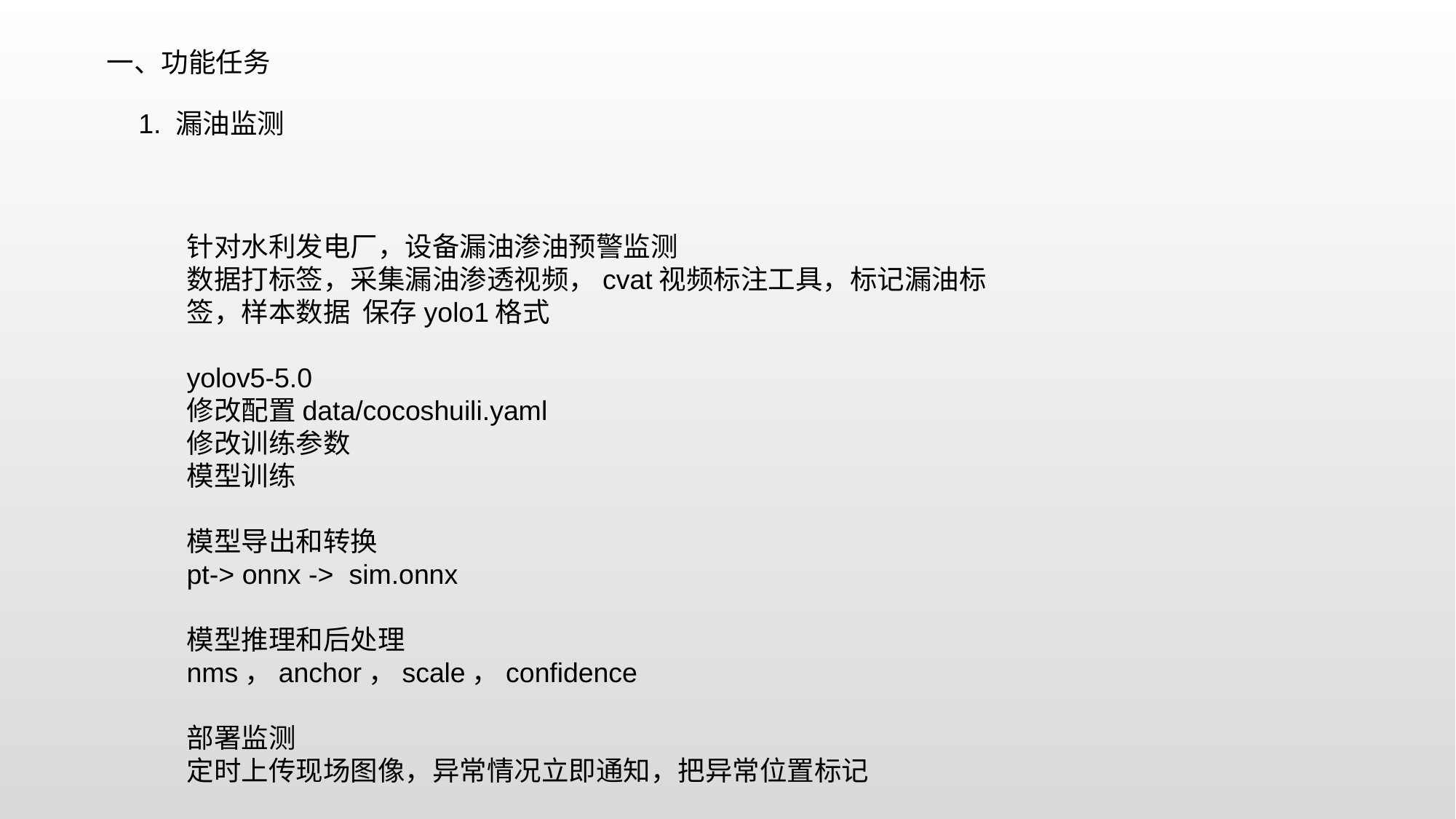

一、功能任务
1. 漏油监测
针对水利发电厂，设备漏油渗油预警监测
数据打标签，采集漏油渗透视频，cvat视频标注工具，标记漏油标签，样本数据  保存yolo1格式

yolov5-5.0
修改配置data/cocoshuili.yaml
修改训练参数
模型训练

模型导出和转换
pt-> onnx ->  sim.onnx

模型推理和后处理
nms，anchor，scale，confidence

部署监测
定时上传现场图像，异常情况立即通知，把异常位置标记